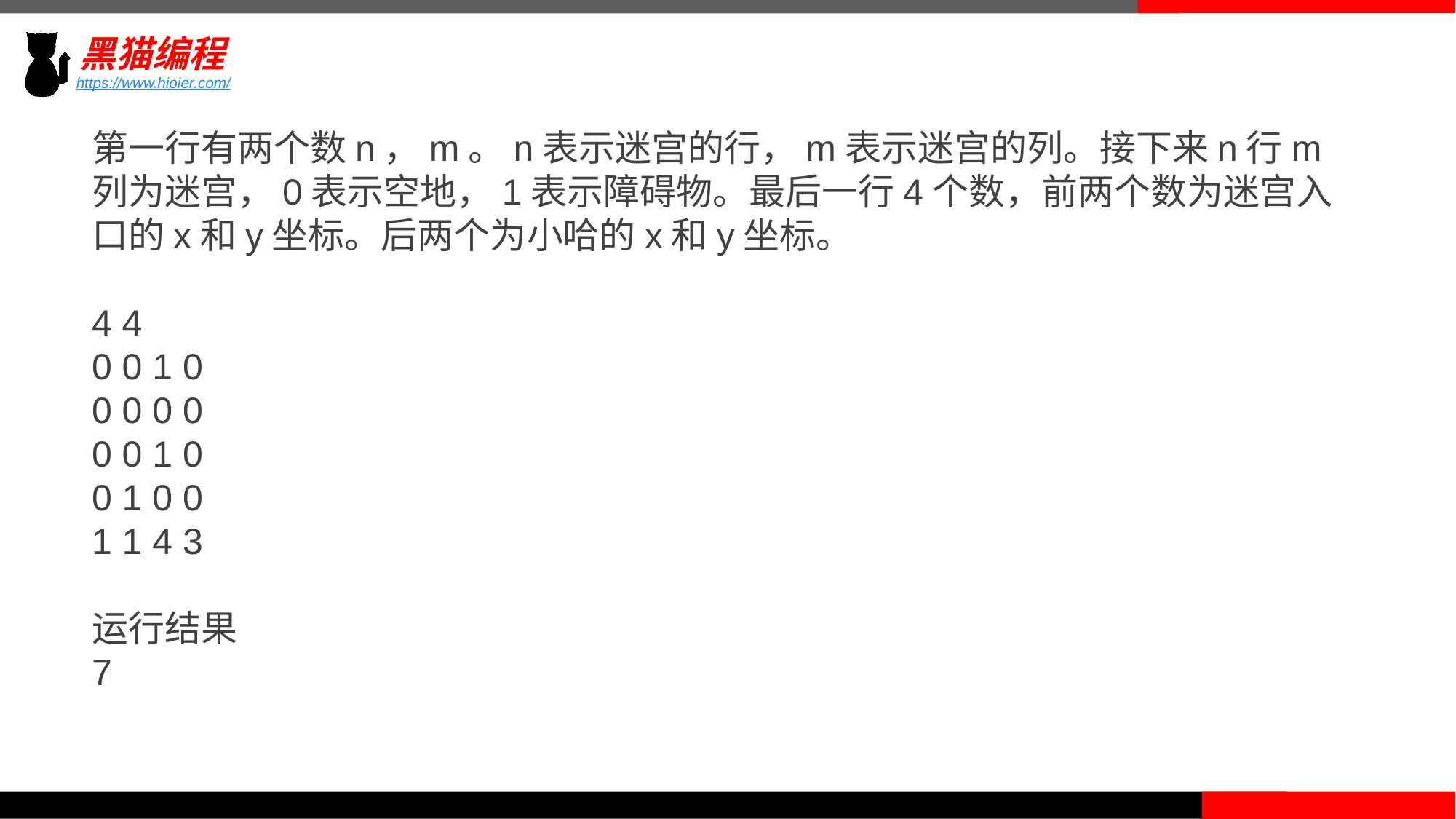

第一行有两个数n，m。n表示迷宫的行，m表示迷宫的列。接下来n行m列为迷宫，0表示空地，1表示障碍物。最后一行4个数，前两个数为迷宫入口的x和y坐标。后两个为小哈的x和y坐标。

4 4
0 0 1 0
0 0 0 0
0 0 1 0
0 1 0 0
1 1 4 3

运行结果
7